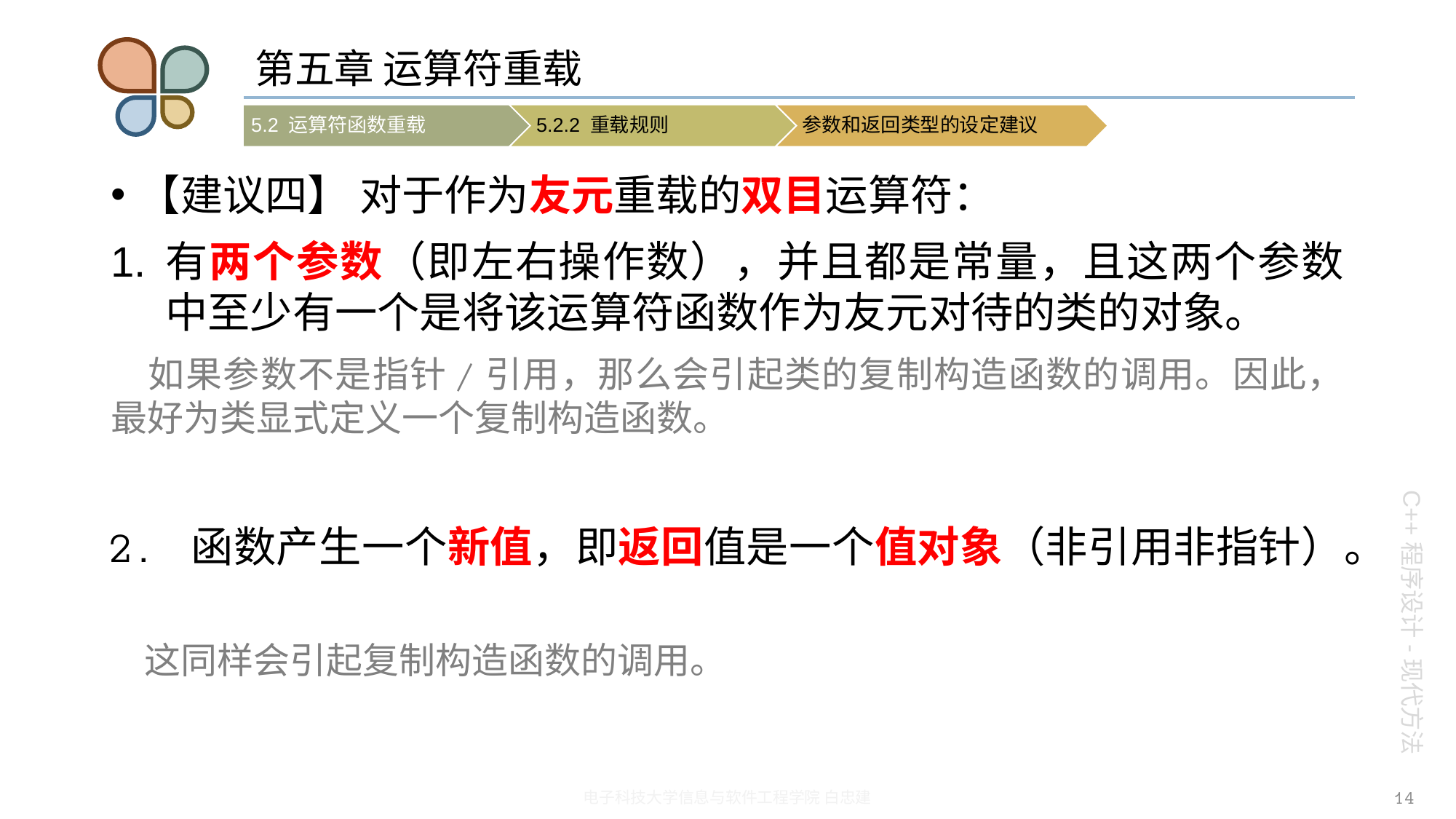

# 第五章 运算符重载
5.2 运算符函数重载
5.2.2 重载规则
参数和返回类型的设定建议
【建议四】 对于作为友元重载的双目运算符：
有两个参数（即左右操作数），并且都是常量，且这两个参数中至少有一个是将该运算符函数作为友元对待的类的对象。
   如果参数不是指针/引用，那么会引起类的复制构造函数的调用。因此，最好为类显式定义一个复制构造函数。

2. 函数产生一个新值，即返回值是一个值对象（非引用非指针）。
   这同样会引起复制构造函数的调用。
14